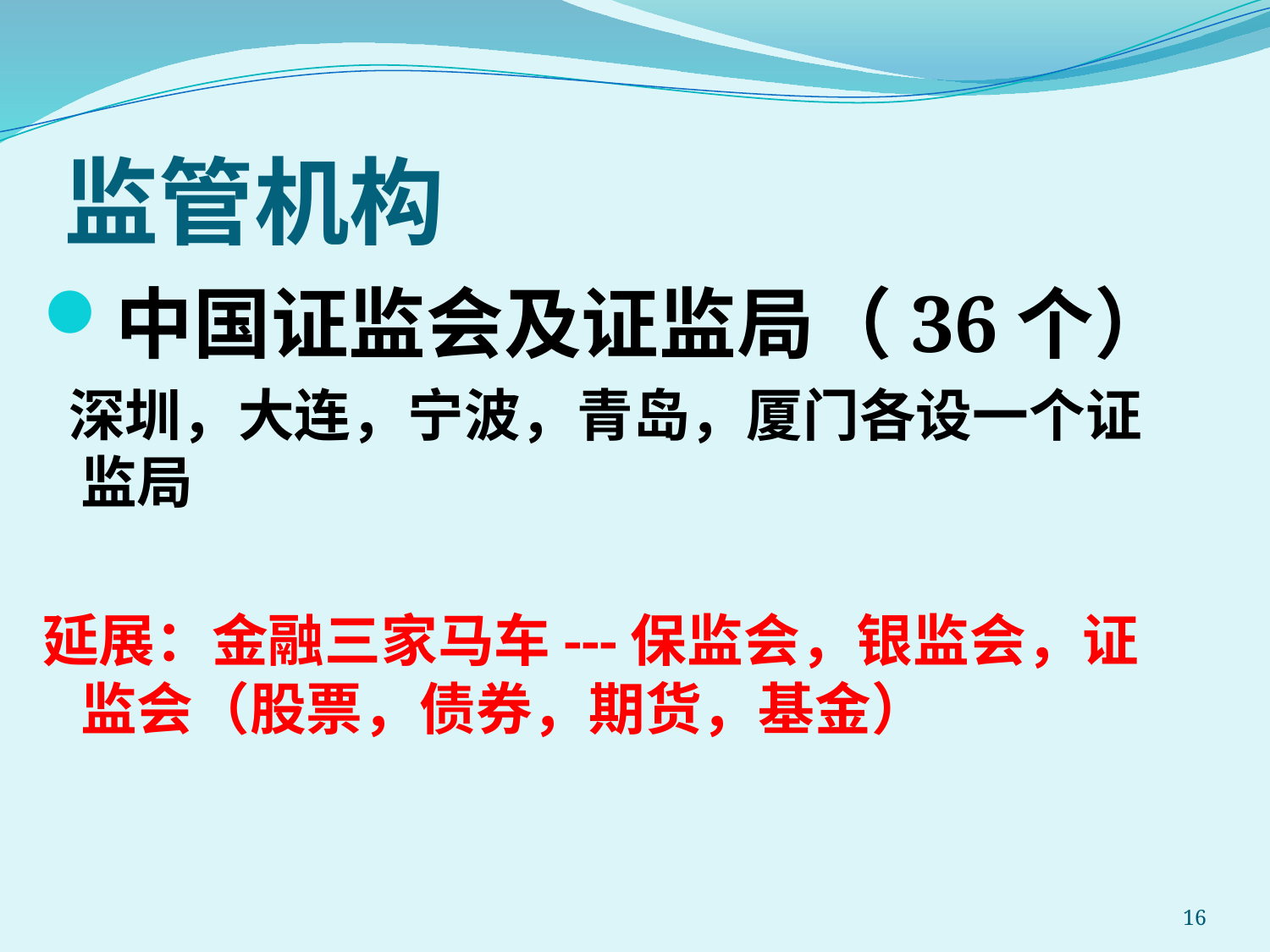

# 监管机构
中国证监会及证监局（36个）
 深圳，大连，宁波，青岛，厦门各设一个证监局

延展：金融三家马车---保监会，银监会，证    监会（股票，债券，期货，基金）

16